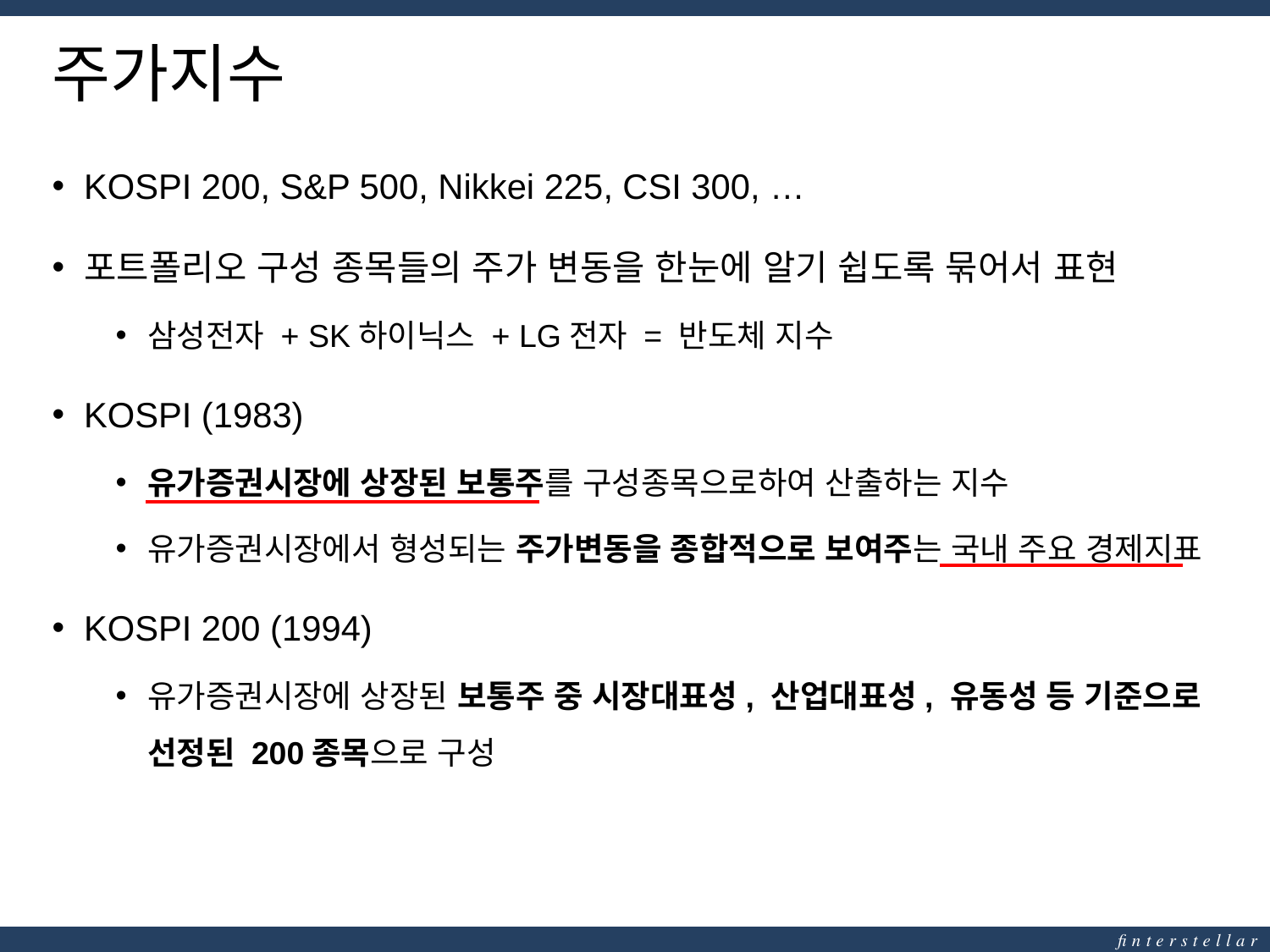

# 주가지수
KOSPI 200, S&P 500, Nikkei 225, CSI 300, …
포트폴리오 구성 종목들의 주가 변동을 한눈에 알기 쉽도록 묶어서 표현
삼성전자 + SK하이닉스 + LG전자 = 반도체 지수
KOSPI (1983)
유가증권시장에 상장된 보통주를 구성종목으로하여 산출하는 지수
유가증권시장에서 형성되는 주가변동을 종합적으로 보여주는 국내 주요 경제지표
KOSPI 200 (1994)
유가증권시장에 상장된 보통주 중 시장대표성, 산업대표성, 유동성 등 기준으로 선정된 200종목으로 구성